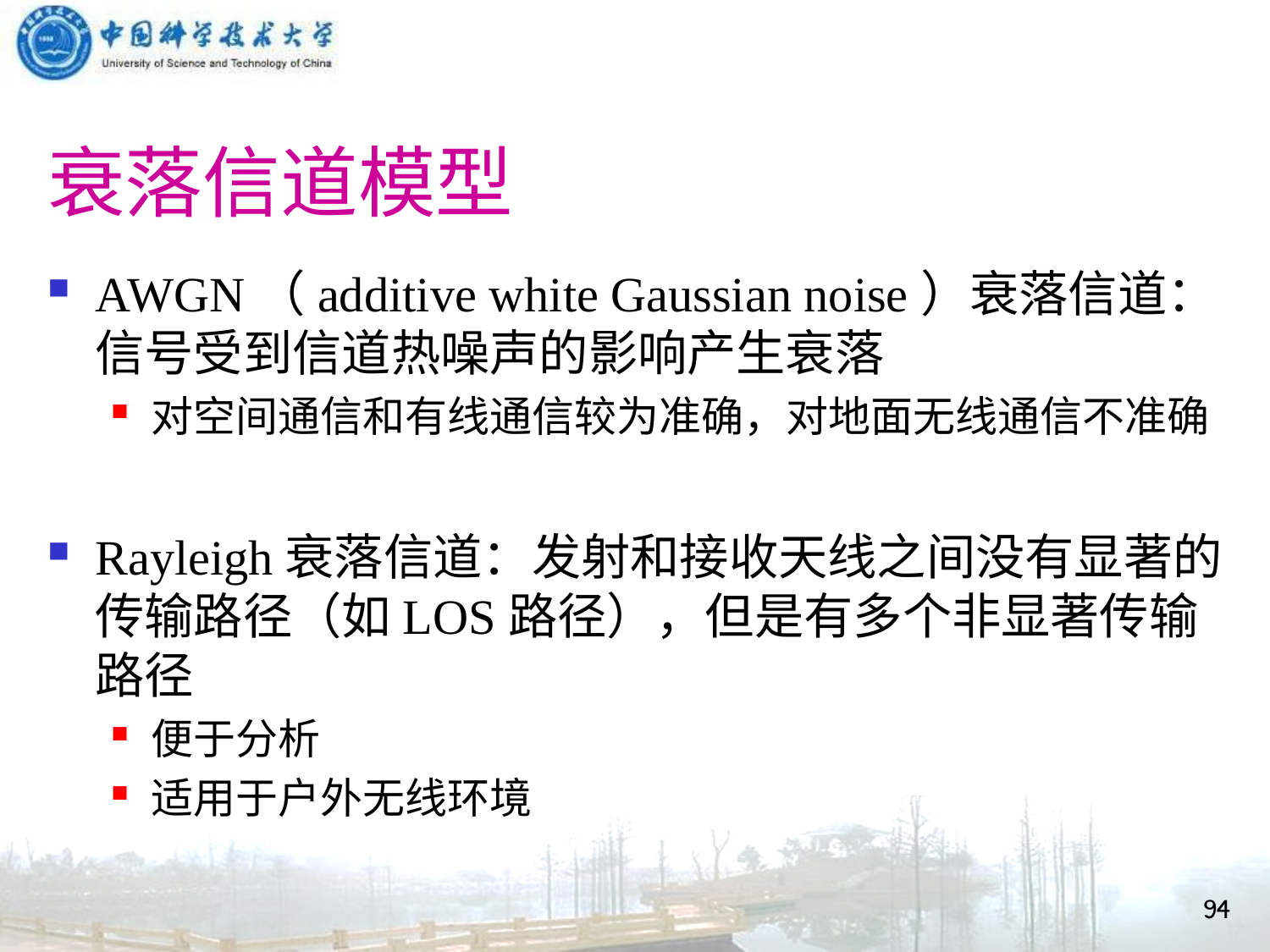

# 衰落信道模型
AWGN（additive white Gaussian noise）衰落信道：信号受到信道热噪声的影响产生衰落
对空间通信和有线通信较为准确，对地面无线通信不准确

Rayleigh衰落信道：发射和接收天线之间没有显著的传输路径（如LOS路径），但是有多个非显著传输路径
便于分析
适用于户外无线环境

94